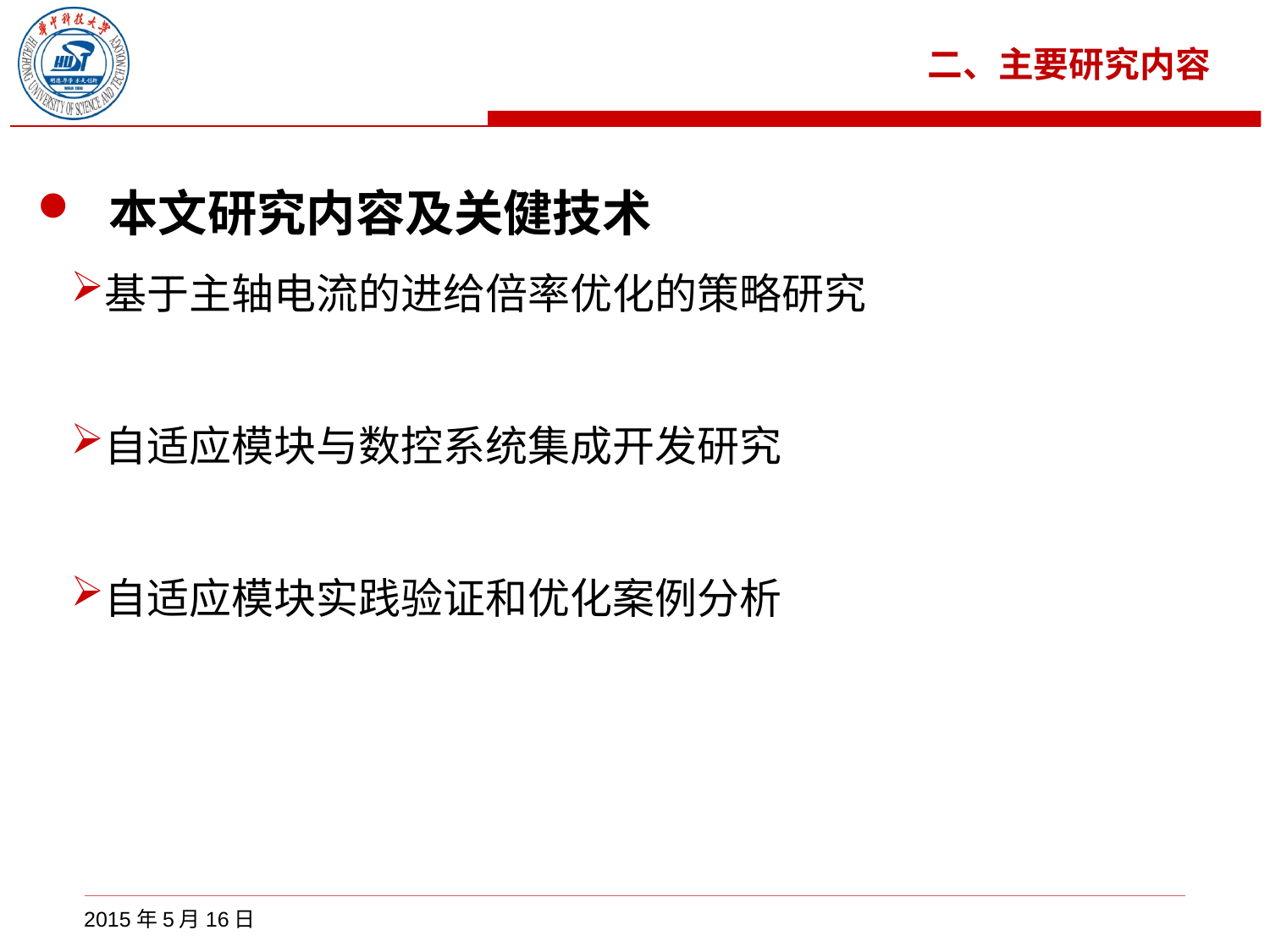

二、主要研究内容

  本文研究内容及关健技术
基于主轴电流的进给倍率优化的策略研究

自适应模块与数控系统集成开发研究

自适应模块实践验证和优化案例分析

2015年5月16日